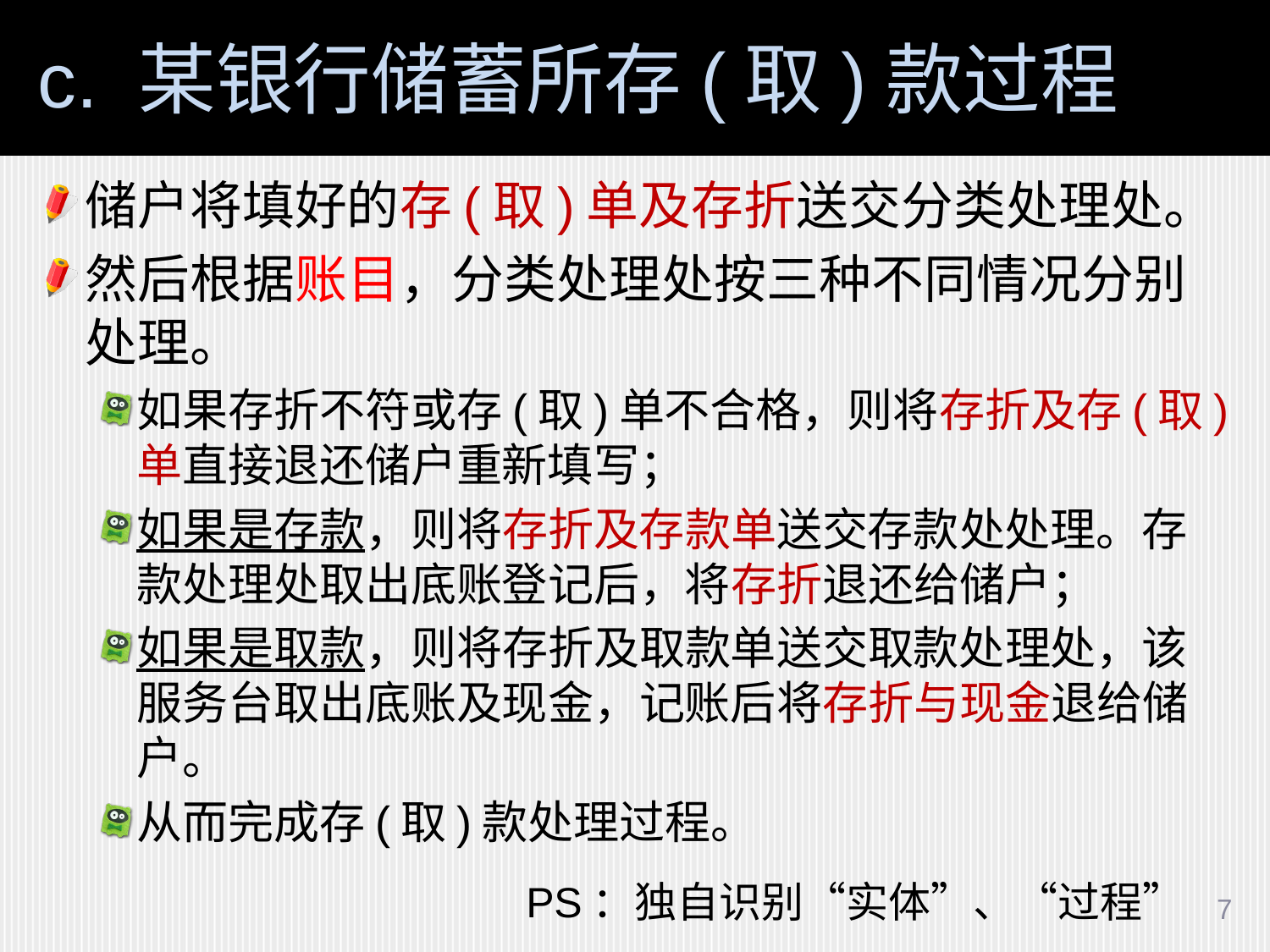

# c. 某银行储蓄所存(取)款过程
储户将填好的存(取)单及存折送交分类处理处。
然后根据账目，分类处理处按三种不同情况分别处理。
如果存折不符或存(取)单不合格，则将存折及存(取)单直接退还储户重新填写；
如果是存款，则将存折及存款单送交存款处处理。存款处理处取出底账登记后，将存折退还给储户；
如果是取款，则将存折及取款单送交取款处理处，该服务台取出底账及现金，记账后将存折与现金退给储户。
从而完成存(取)款处理过程。
PS：独自识别“实体”、“过程”
7